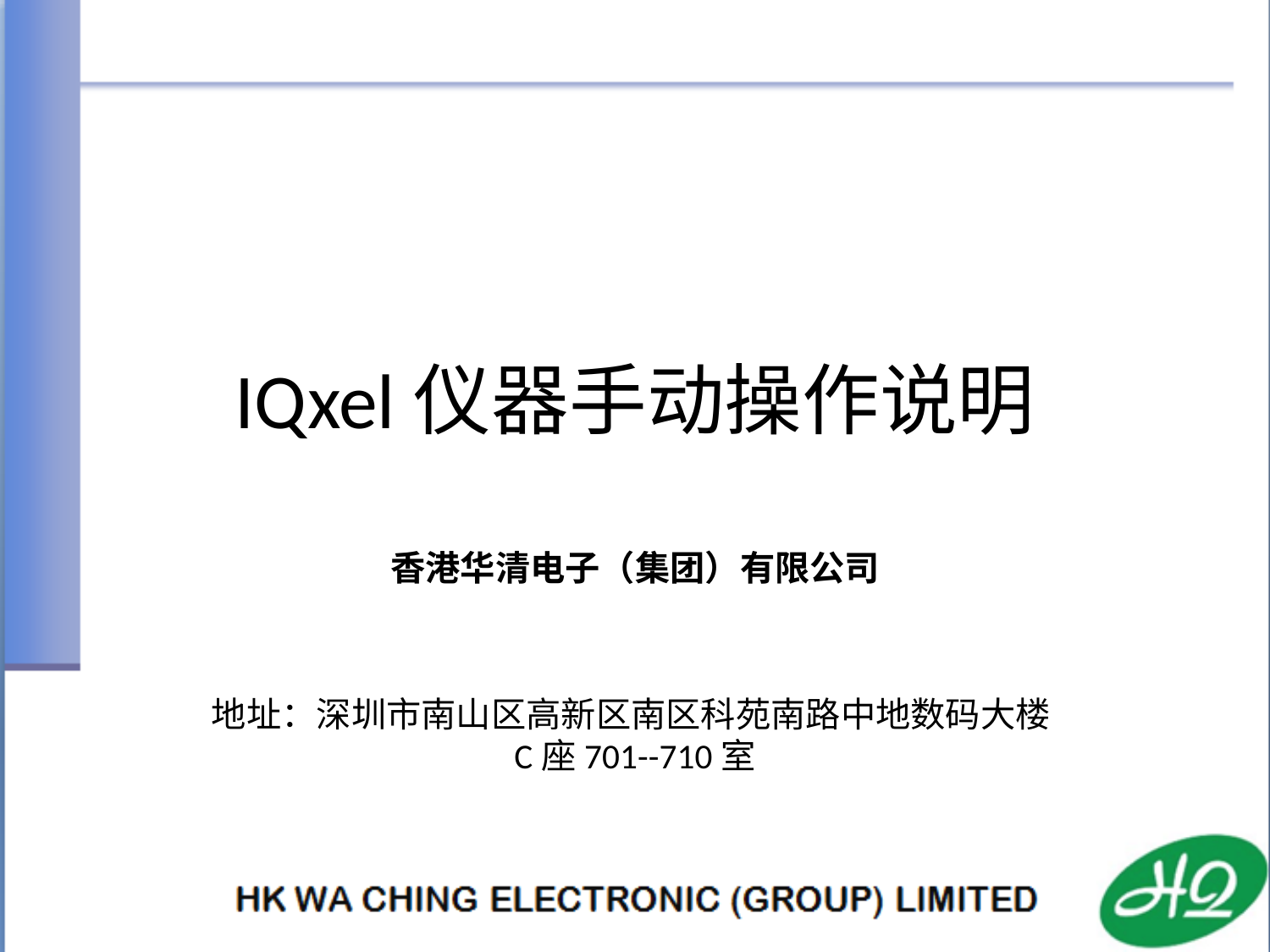

# IQxel仪器手动操作说明
香港华清电子（集团）有限公司

地址：深圳市南山区高新区南区科苑南路中地数码大楼C座701--710室